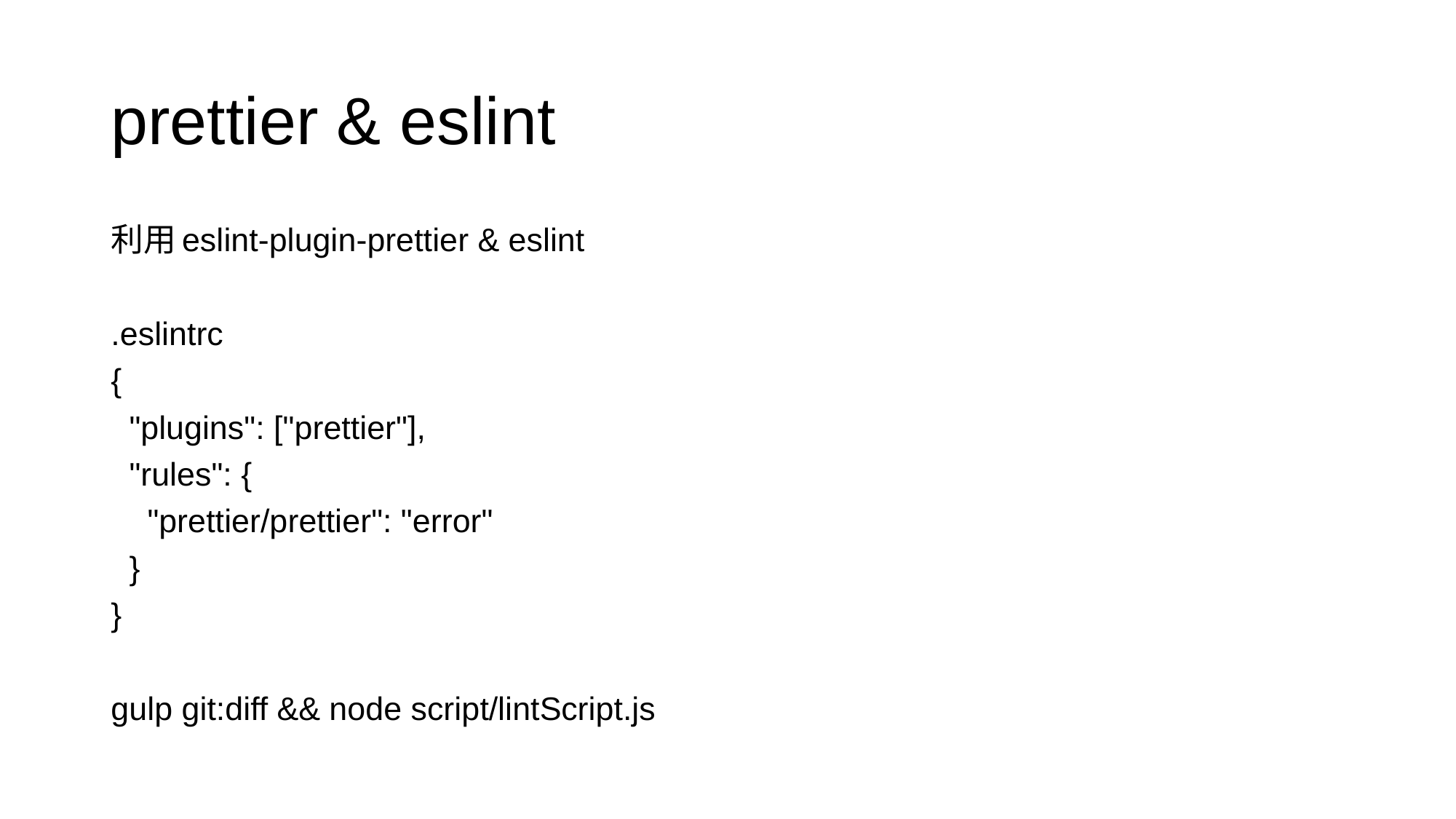

# prettier & eslint
利用eslint-plugin-prettier & eslint

.eslintrc
{
  "plugins": ["prettier"],
  "rules": {
    "prettier/prettier": "error"
  }
}

gulp git:diff && node script/lintScript.js